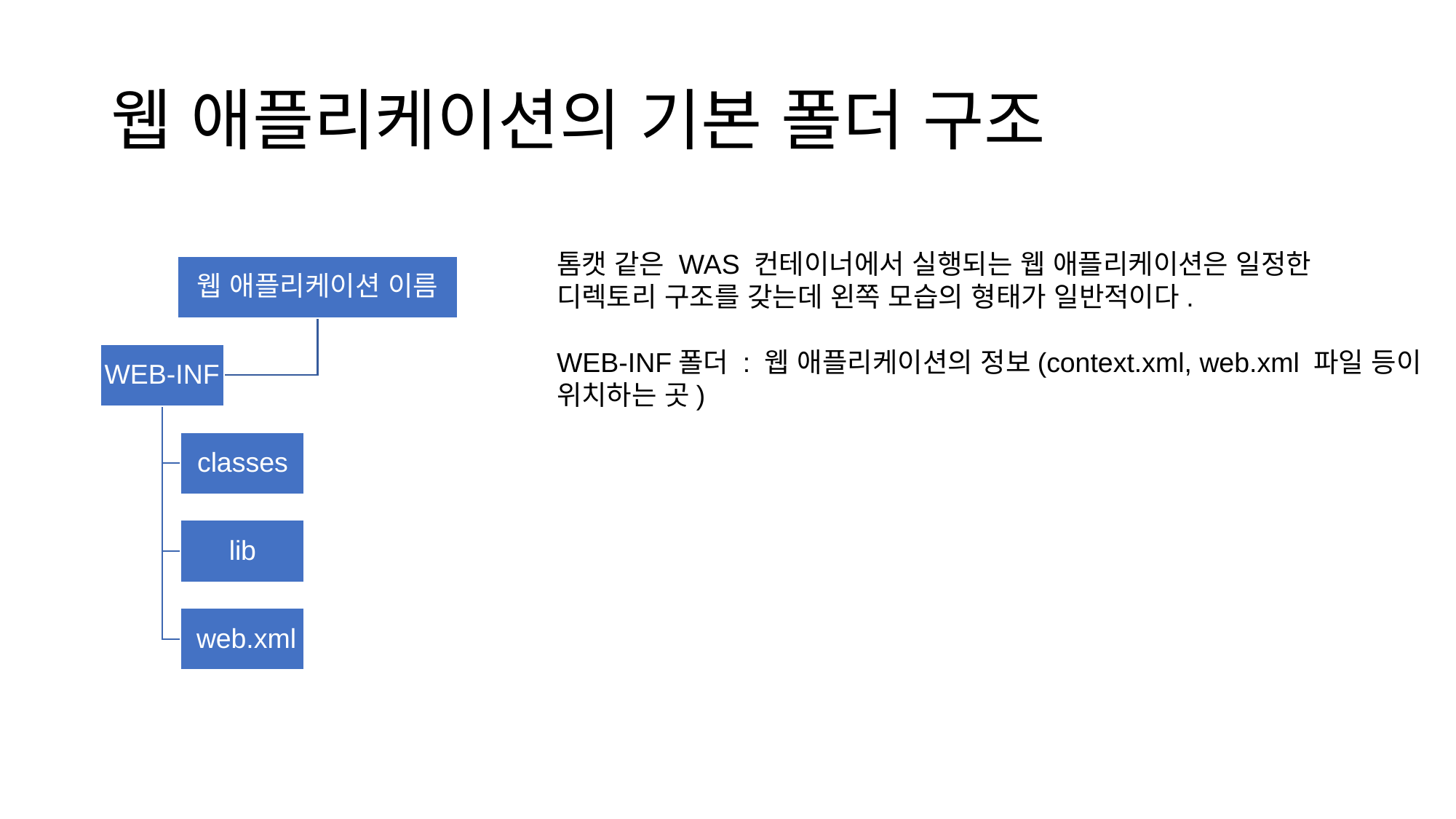

# 웹 애플리케이션의 기본 폴더 구조
웹 애플리케이션 이름
WEB-INF
classes
lib
 web.xml
톰캣 같은 WAS 컨테이너에서 실행되는 웹 애플리케이션은 일정한
디렉토리 구조를 갖는데 왼쪽 모습의 형태가 일반적이다.

WEB-INF폴더 : 웹 애플리케이션의 정보(context.xml, web.xml 파일 등이
위치하는 곳)